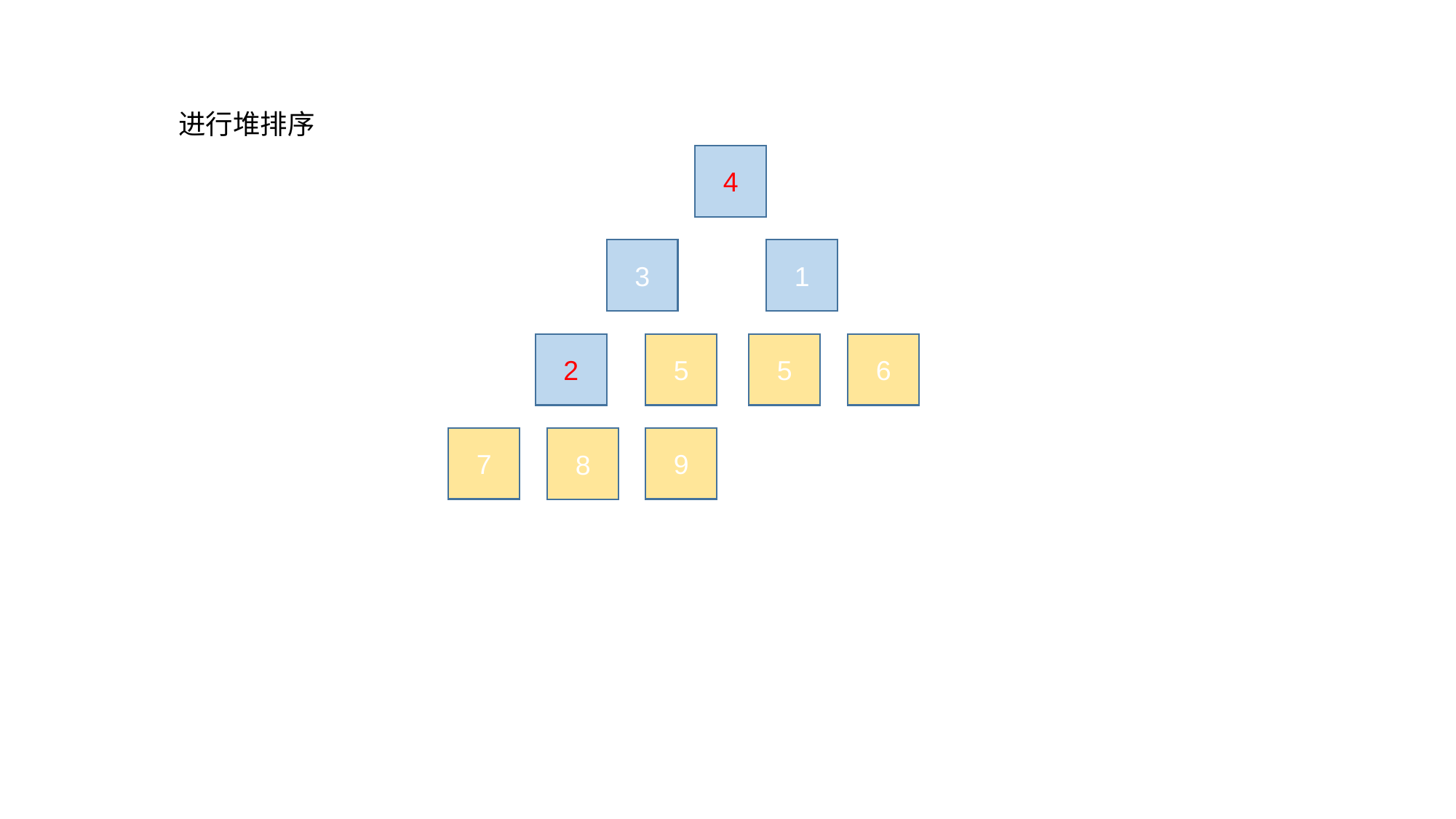

进行堆排序
4
3
1
2
5
5
6
7
9
8